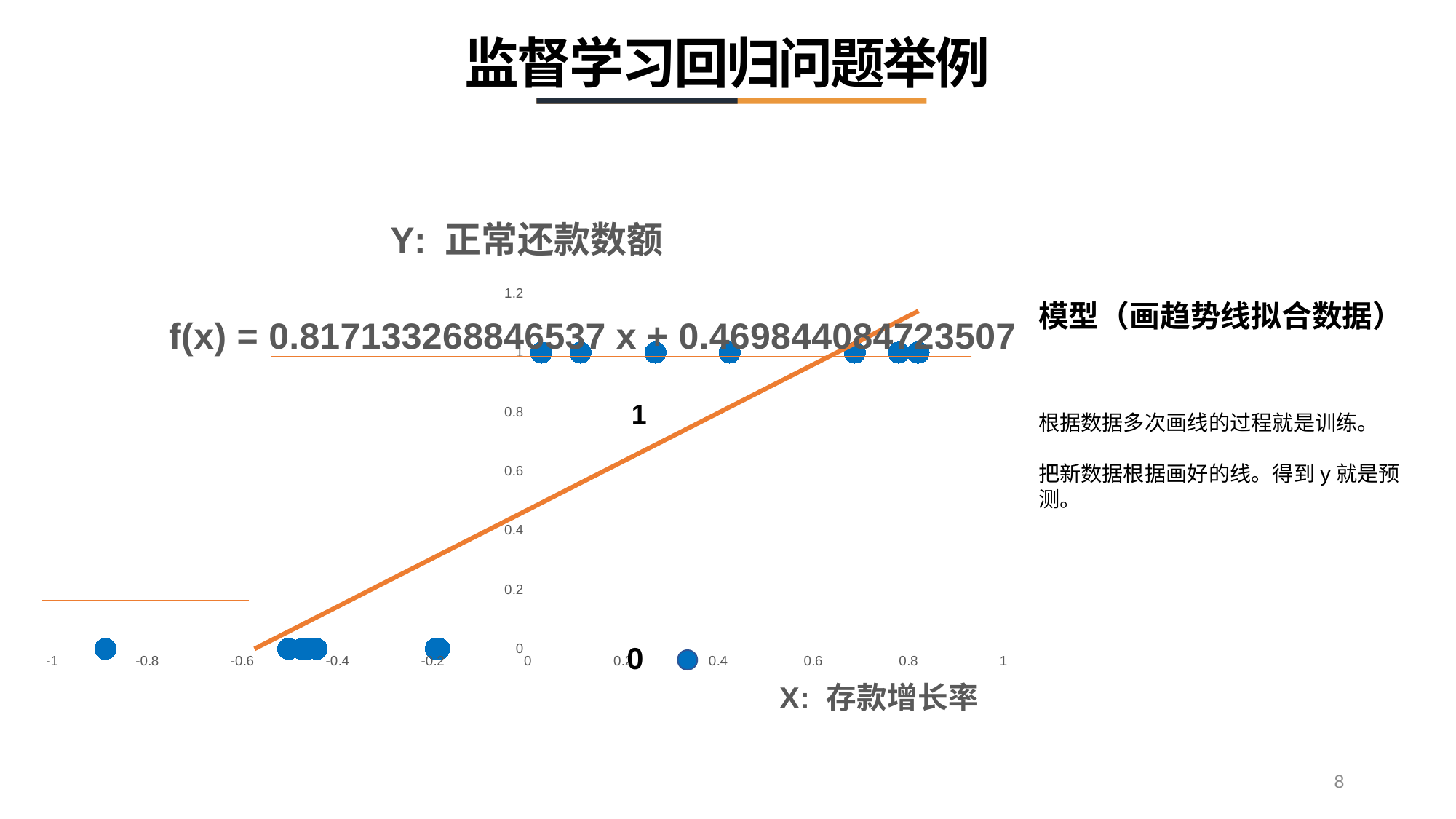

监督学习回归问题举例

### Chart: Y: 正常还款数额

| Category | 是否违约 |
|---|---|
模型（画趋势线拟合数据）
1
根据数据多次画线的过程就是训练。

把新数据根据画好的线。得到y就是预测。
0

8